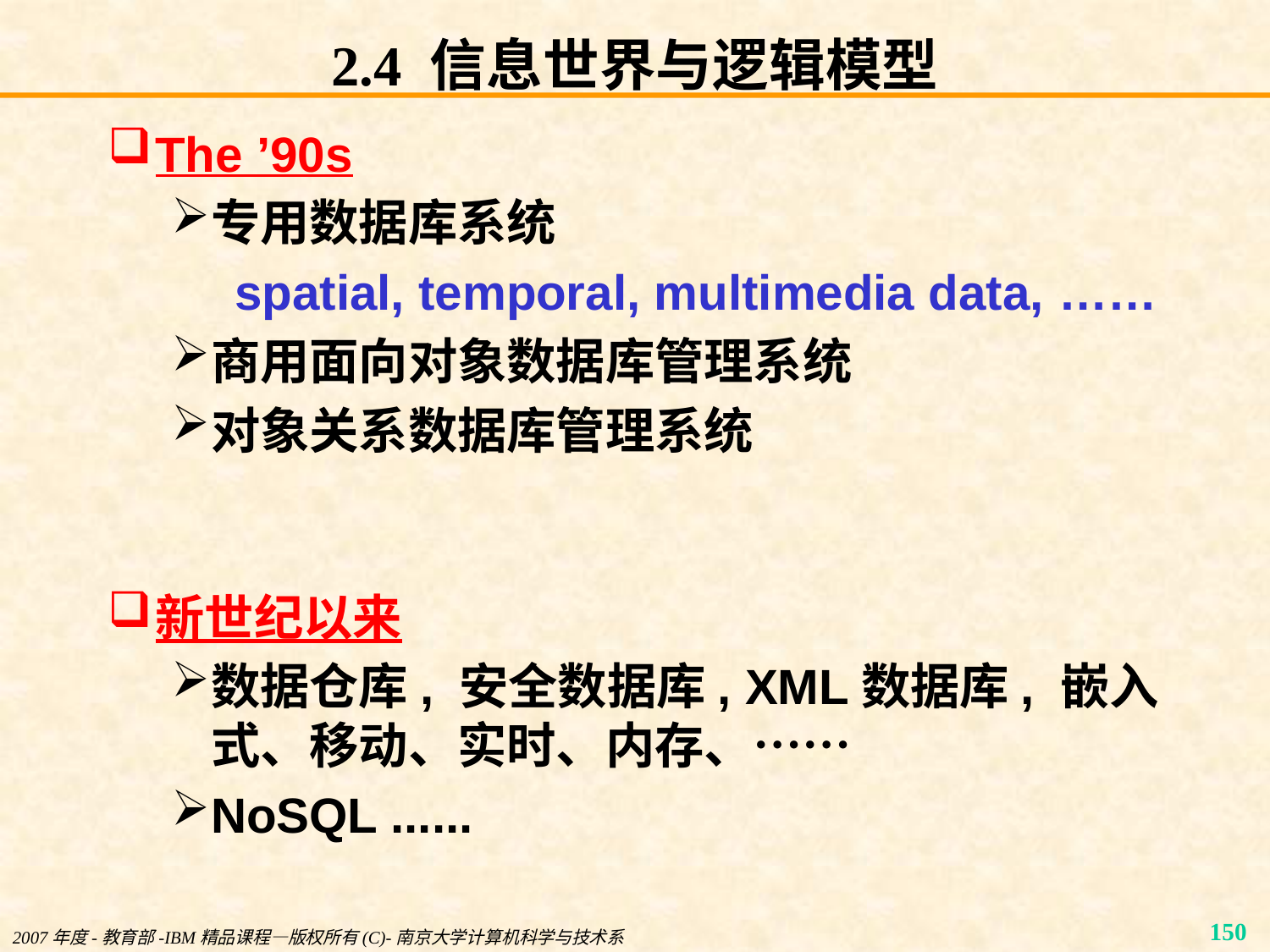

# 2.4 信息世界与逻辑模型
The ’90s
专用数据库系统
spatial, temporal, multimedia data, ……
商用面向对象数据库管理系统
对象关系数据库管理系统
新世纪以来
数据仓库, 安全数据库, XML数据库, 嵌入式、移动、实时、内存、……
NoSQL ......
150
2007年度-教育部-IBM精品课程—版权所有(C)-南京大学计算机科学与技术系